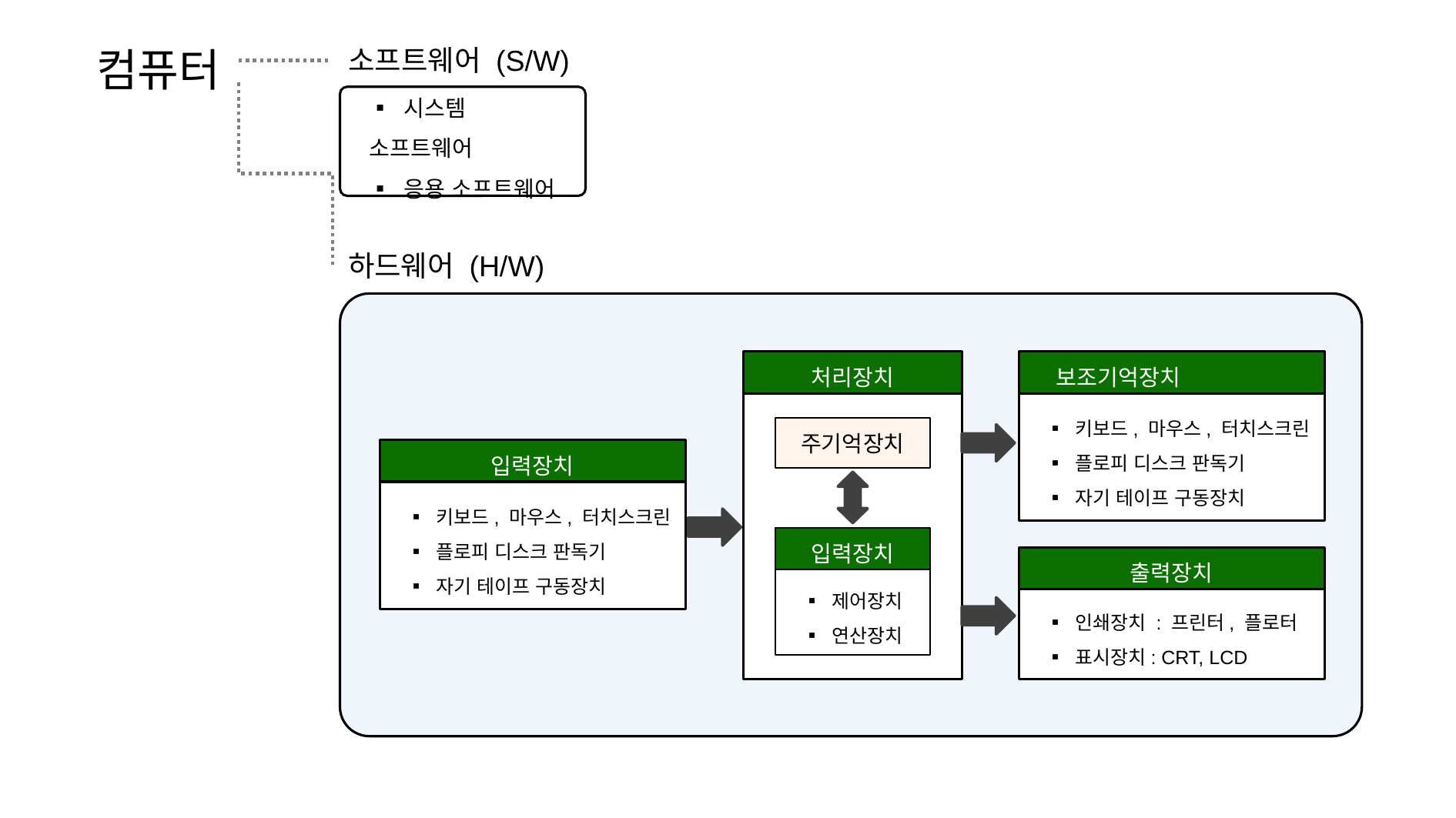

컴퓨터
소프트웨어 (S/W)
▪ 시스템 소프트웨어
▪ 응용 소프트웨어
하드웨어 (H/W)

처리장치
보조기억장치

▪ 키보드, 마우스, 터치스크린
▪ 플로피 디스크 판독기
▪ 자기 테이프 구동장치
주기억장치

입력장치

▪ 키보드, 마우스, 터치스크린
▪ 플로피 디스크 판독기
▪ 자기 테이프 구동장치

입력장치
출력장치
▪ 제어장치
▪ 연산장치
▪ 인쇄장치 : 프린터, 플로터
▪ 표시장치: CRT, LCD